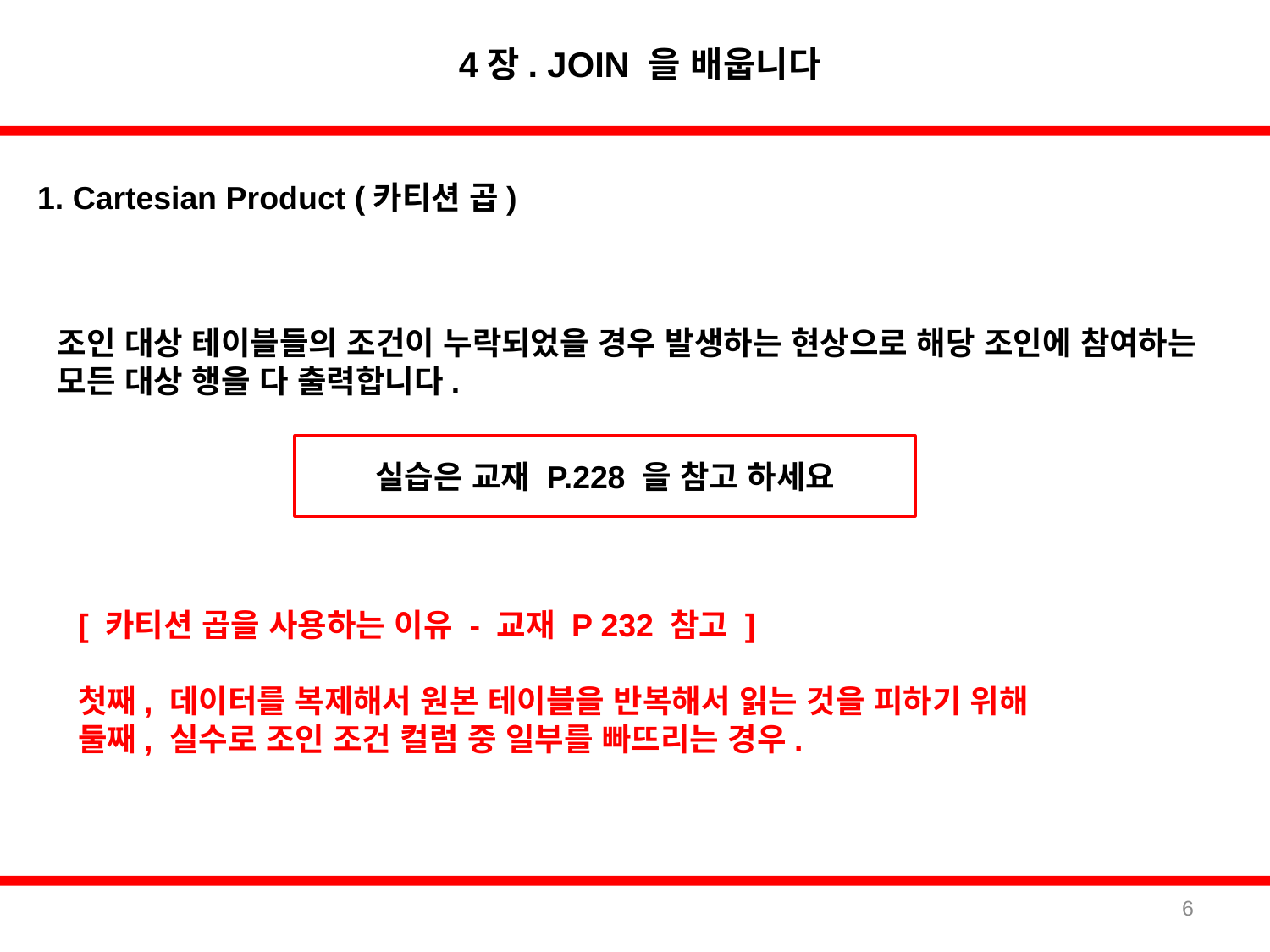

4장. JOIN 을 배웁니다

1. Cartesian Product (카티션 곱)

조인 대상 테이블들의 조건이 누락되었을 경우 발생하는 현상으로 해당 조인에 참여하는 모든 대상 행을 다 출력합니다.
실습은 교재 P.228 을 참고 하세요
[ 카티션 곱을 사용하는 이유 - 교재 P 232 참고 ]

첫째, 데이터를 복제해서 원본 테이블을 반복해서 읽는 것을 피하기 위해
둘째, 실수로 조인 조건 컬럼 중 일부를 빠뜨리는 경우.

6